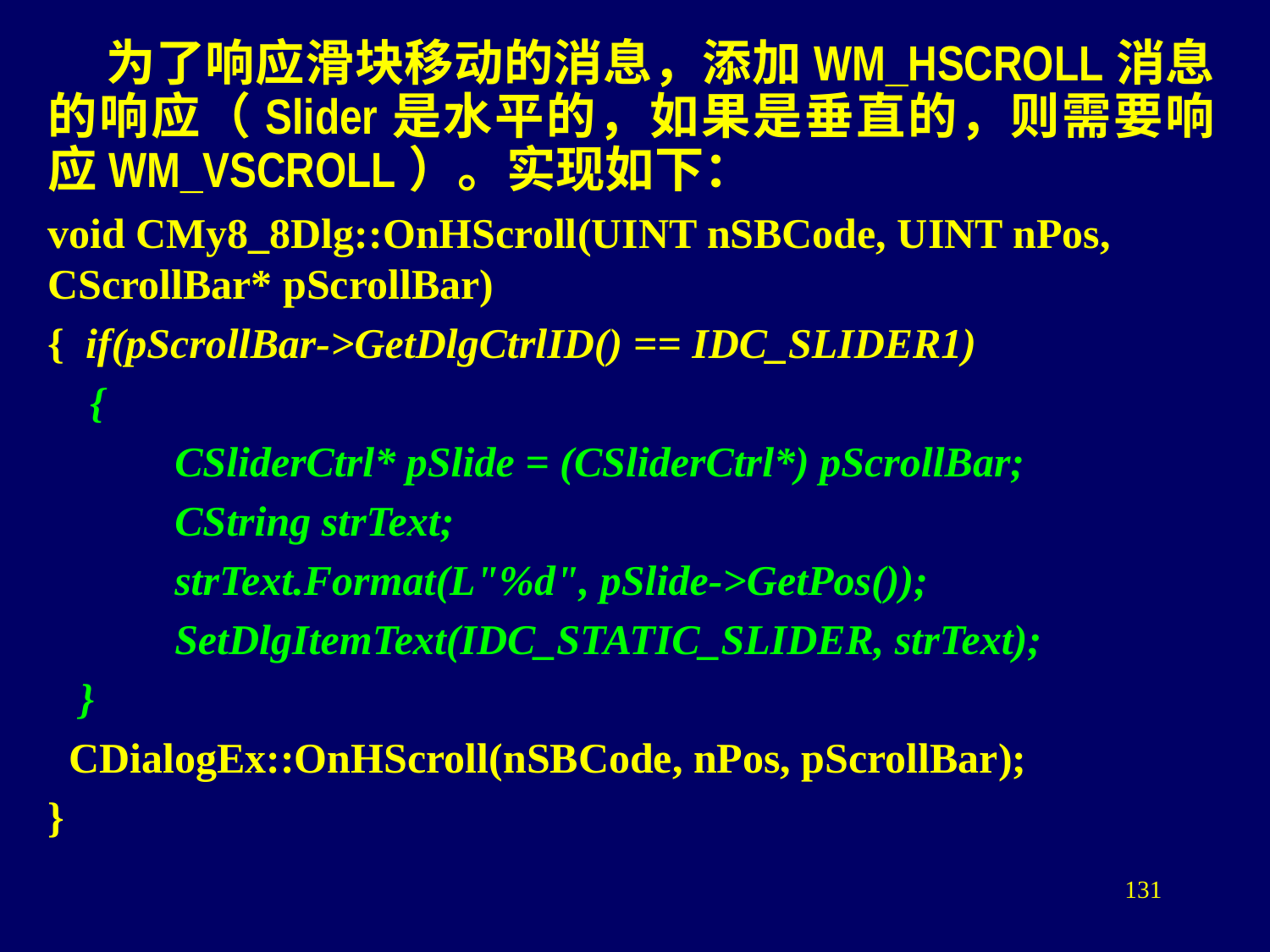

为了响应滑块移动的消息，添加WM_HSCROLL消息的响应（Slider是水平的，如果是垂直的，则需要响应WM_VSCROLL）。实现如下：
void CMy8_8Dlg::OnHScroll(UINT nSBCode, UINT nPos, CScrollBar* pScrollBar)
{  if(pScrollBar->GetDlgCtrlID() == IDC_SLIDER1)
    {
	CSliderCtrl* pSlide = (CSliderCtrl*) pScrollBar;
	CString strText;
	strText.Format(L"%d", pSlide->GetPos());
	SetDlgItemText(IDC_STATIC_SLIDER, strText);
   }
  CDialogEx::OnHScroll(nSBCode, nPos, pScrollBar);
}
131